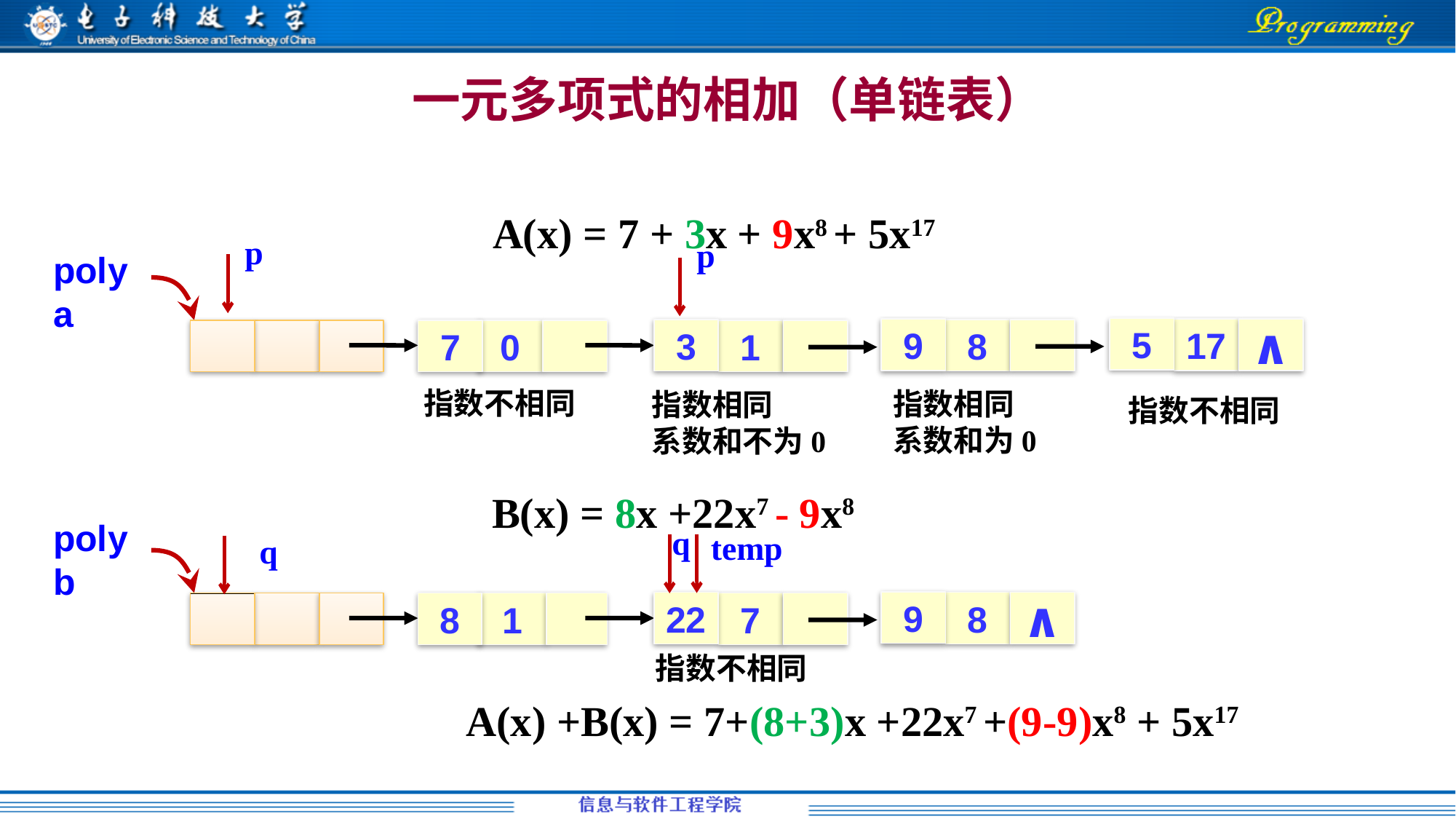

一元多项式的相加（单链表）
A(x) = 7 + 3x + 9x8 + 5x17
p
p
polya

5
9
17
∧
3
8

7
0

1

指数不相同
指数相同
系数和为0
指数相同
系数和不为0
指数不相同
B(x) = 8x +22x7 - 9x8
polyb
q
temp
q

9
22
8
∧

8
1

7

指数不相同
A(x) +B(x) = 7+(8+3)x +22x7 +(9-9)x8 + 5x17